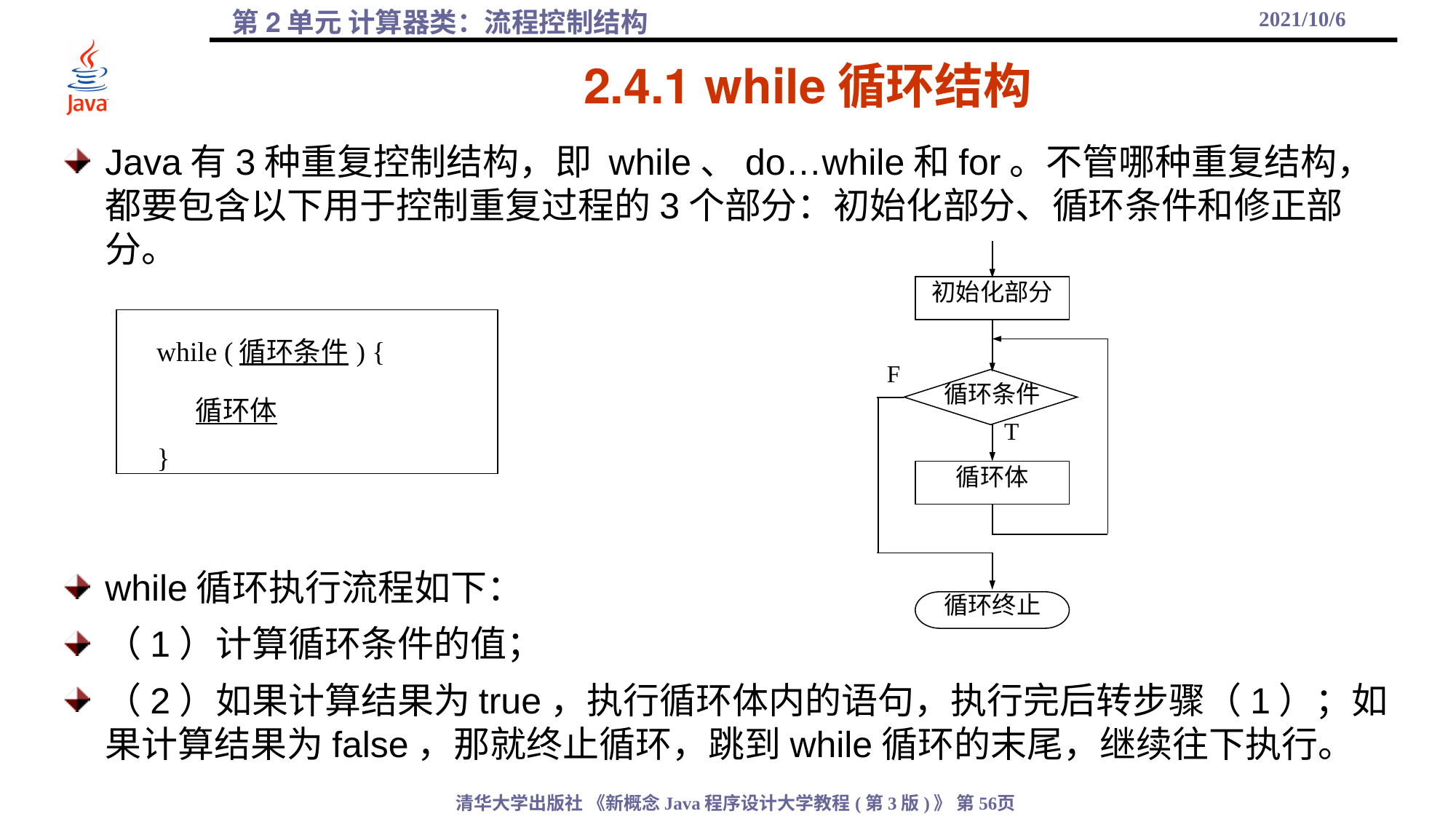

2021/10/6
# 2.4.1 while循环结构
Java有3种重复控制结构，即 while、do…while和for。不管哪种重复结构，都要包含以下用于控制重复过程的3个部分：初始化部分、循环条件和修正部分。

while循环执行流程如下：
（1）计算循环条件的值；
（2）如果计算结果为true，执行循环体内的语句，执行完后转步骤（1）；如果计算结果为false，那就终止循环，跳到while循环的末尾，继续往下执行。

初始化部分

循环条件
F
T
循环体
循环终止

| while (循环条件) { 循环体 } |
| --- |